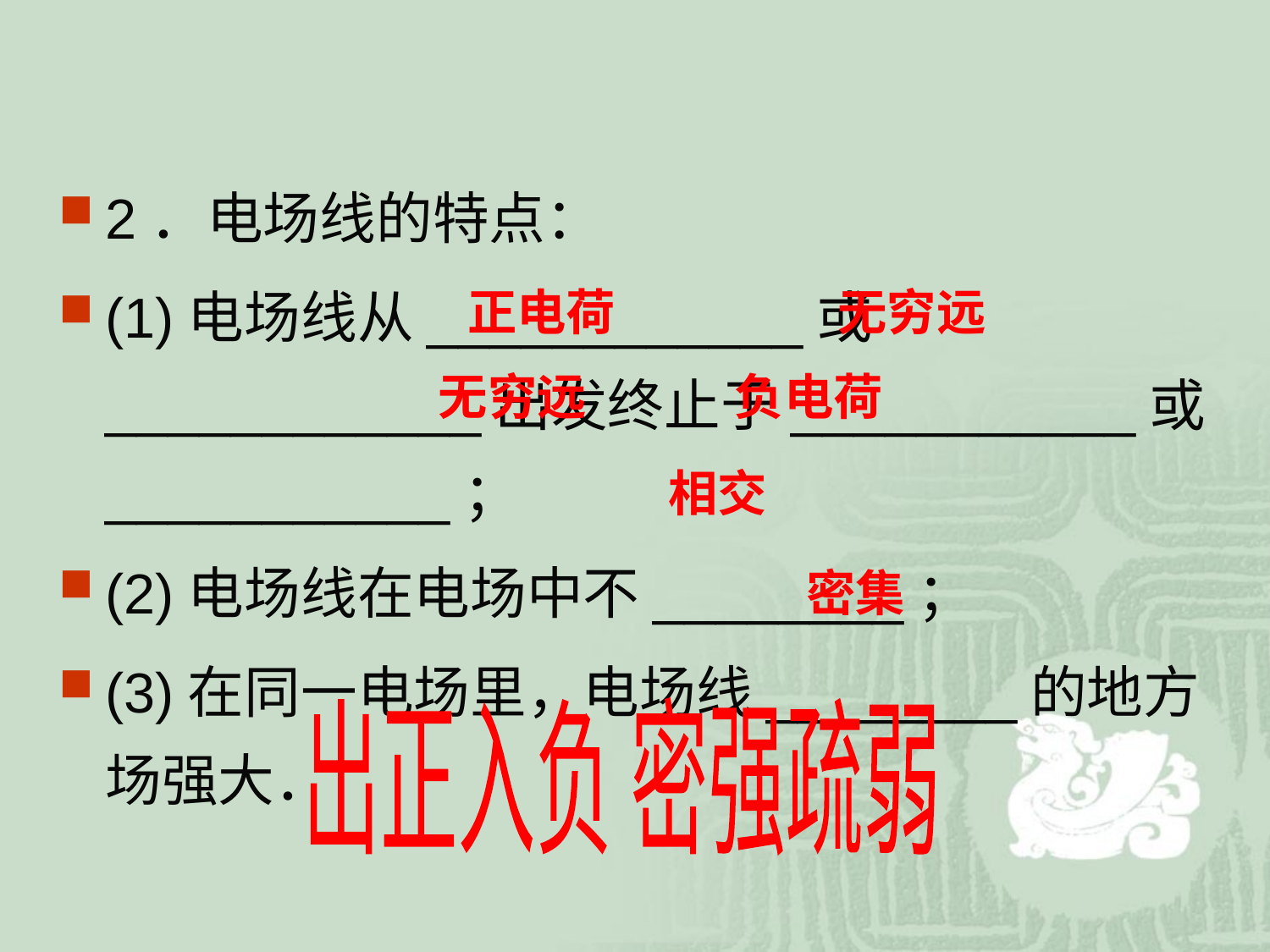

2．电场线的特点：
(1)电场线从____________或____________出发终止于___________或___________；
(2)电场线在电场中不________；
(3)在同一电场里，电场线________的地方场强大．
正电荷
无穷远
无穷远
负电荷
相交
密集
出正入负 密强疏弱